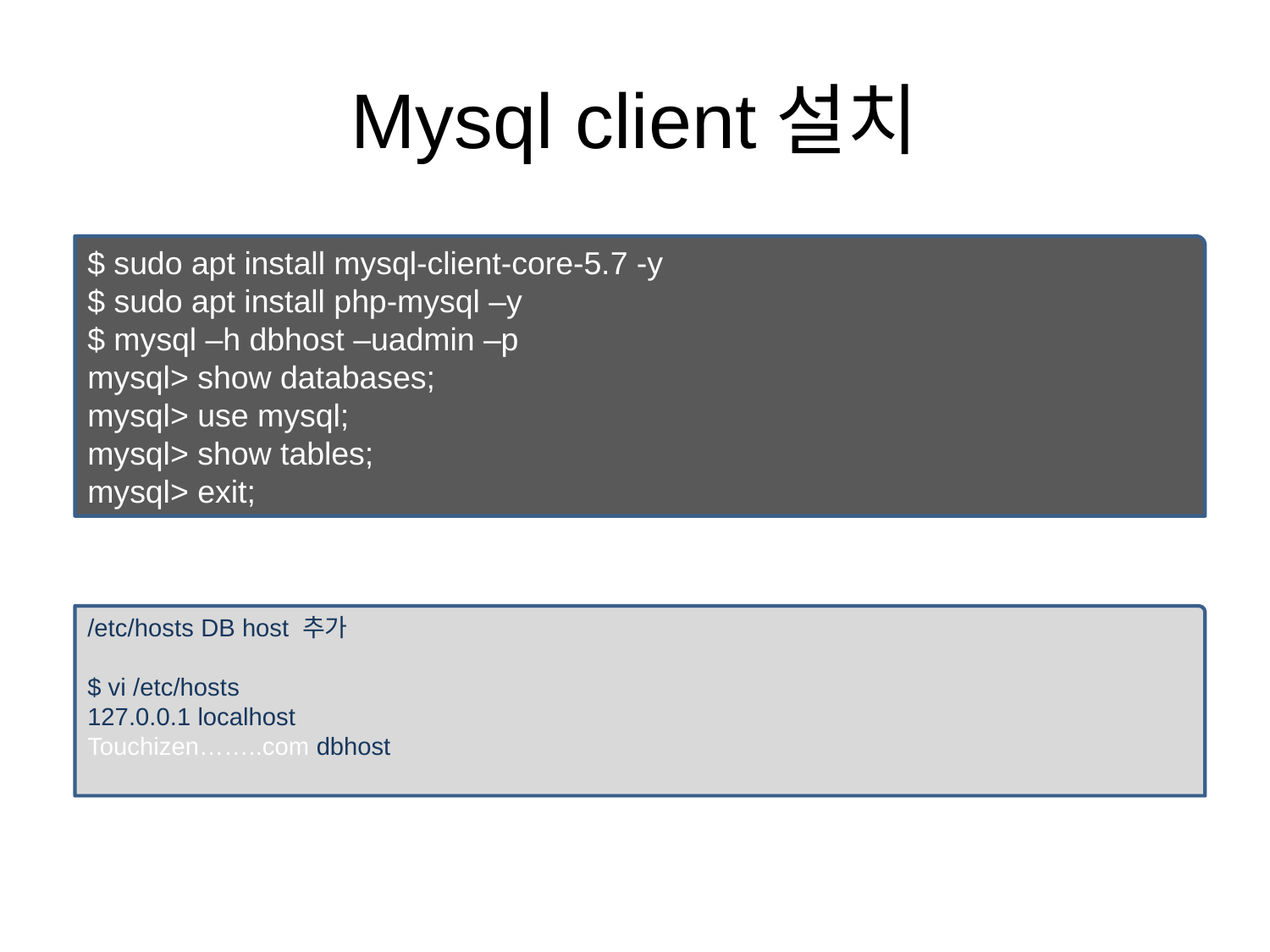

# Mysql client설치

$ sudo apt install mysql-client-core-5.7 -y
$ sudo apt install php-mysql –y
$ mysql –h dbhost –uadmin –p
mysql> show databases;
mysql> use mysql;
mysql> show tables;
mysql> exit;
/etc/hosts DB host 추가

$ vi /etc/hosts
127.0.0.1 localhost
Touchizen……..com dbhost